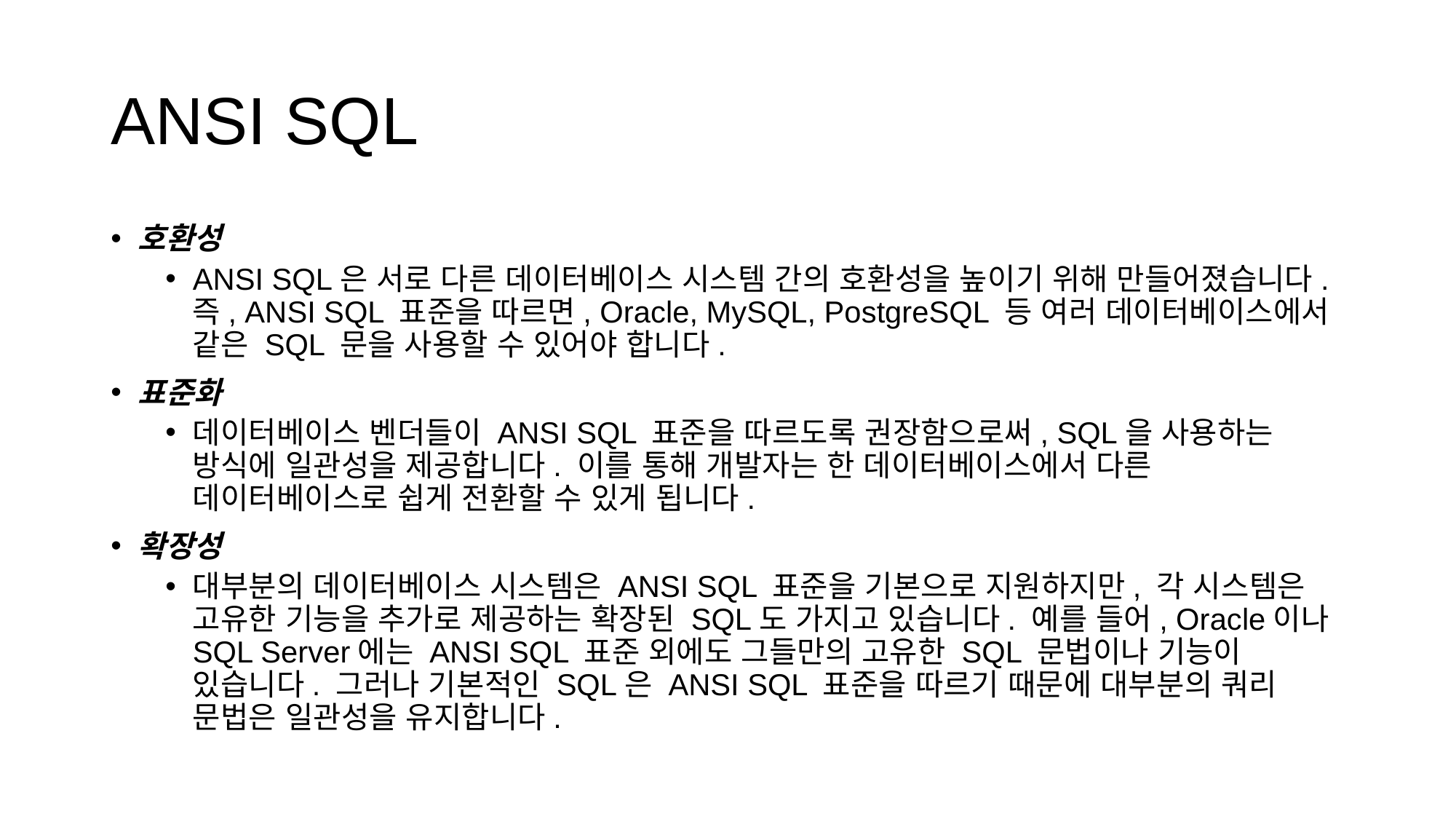

# ANSI SQL
호환성
ANSI SQL은 서로 다른 데이터베이스 시스템 간의 호환성을 높이기 위해 만들어졌습니다. 즉, ANSI SQL 표준을 따르면, Oracle, MySQL, PostgreSQL 등 여러 데이터베이스에서 같은 SQL 문을 사용할 수 있어야 합니다.
표준화
데이터베이스 벤더들이 ANSI SQL 표준을 따르도록 권장함으로써, SQL을 사용하는 방식에 일관성을 제공합니다. 이를 통해 개발자는 한 데이터베이스에서 다른 데이터베이스로 쉽게 전환할 수 있게 됩니다.
확장성
대부분의 데이터베이스 시스템은 ANSI SQL 표준을 기본으로 지원하지만, 각 시스템은 고유한 기능을 추가로 제공하는 확장된 SQL도 가지고 있습니다. 예를 들어, Oracle이나 SQL Server에는 ANSI SQL 표준 외에도 그들만의 고유한 SQL 문법이나 기능이 있습니다. 그러나 기본적인 SQL은 ANSI SQL 표준을 따르기 때문에 대부분의 쿼리 문법은 일관성을 유지합니다.